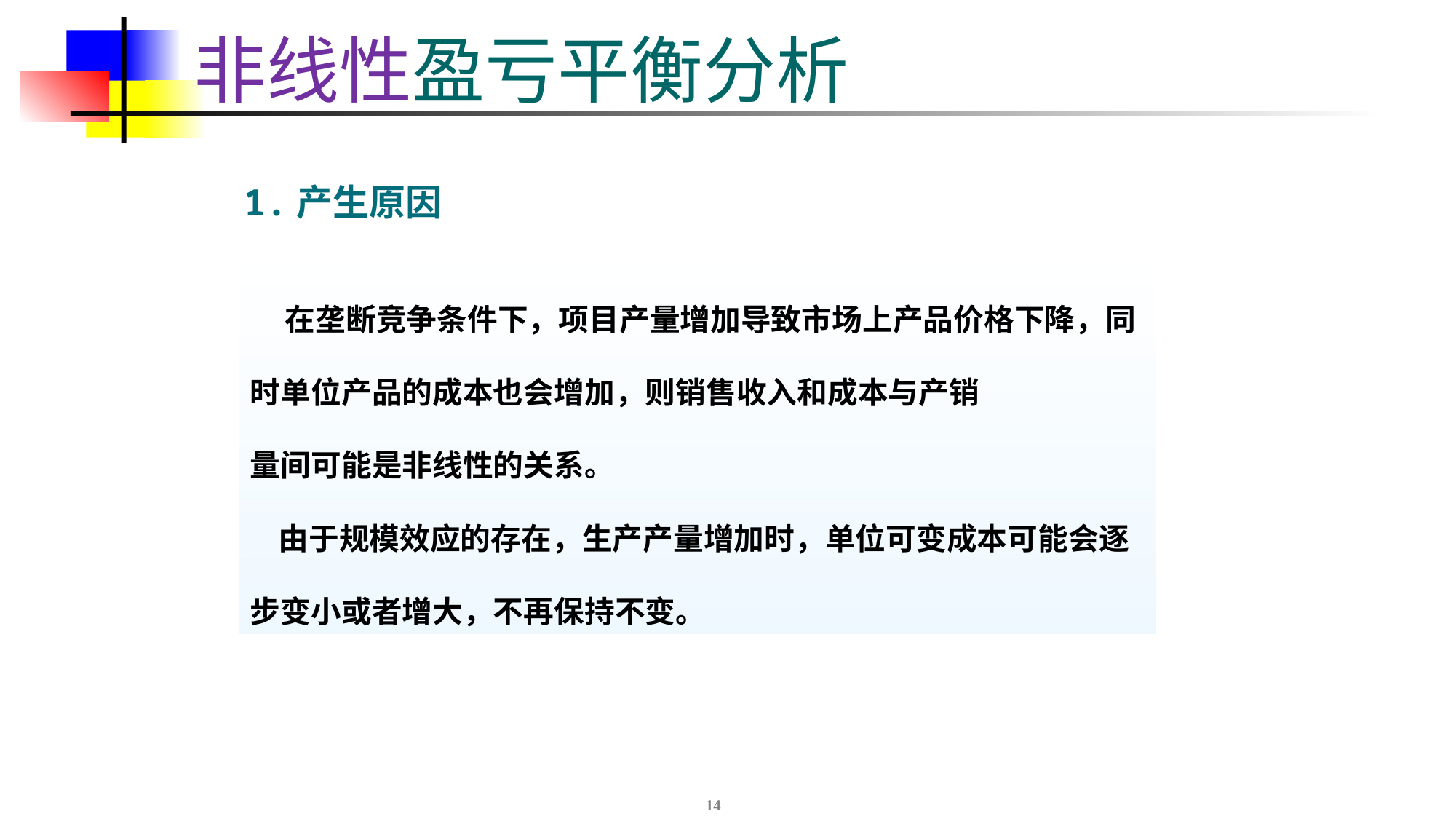

# 非线性盈亏平衡分析
1.产生原因
    在垄断竞争条件下，项目产量增加导致市场上产品价格下降，同时单位产品的成本也会增加，则销售收入和成本与产销
量间可能是非线性的关系。
   由于规模效应的存在，生产产量增加时，单位可变成本可能会逐步变小或者增大，不再保持不变。
14